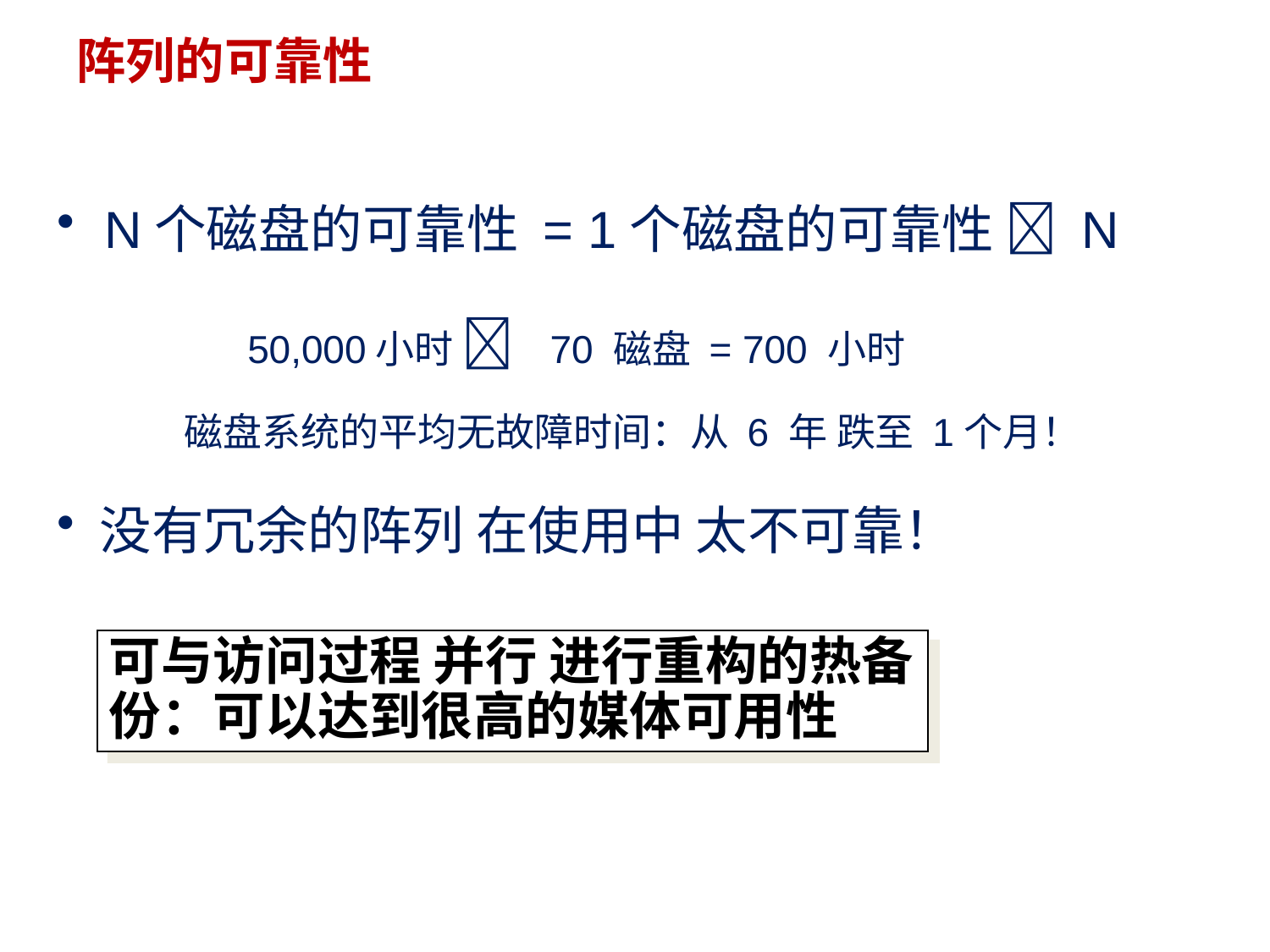

# 阵列的可靠性
  N个磁盘的可靠性 = 1个磁盘的可靠性 ÷ N
	50,000小时 ÷  70 磁盘 = 700 小时

   	磁盘系统的平均无故障时间：从 6 年 跌至 1个月！

 没有冗余的阵列 在使用中 太不可靠！
可与访问过程 并行 进行重构的热备份：可以达到很高的媒体可用性